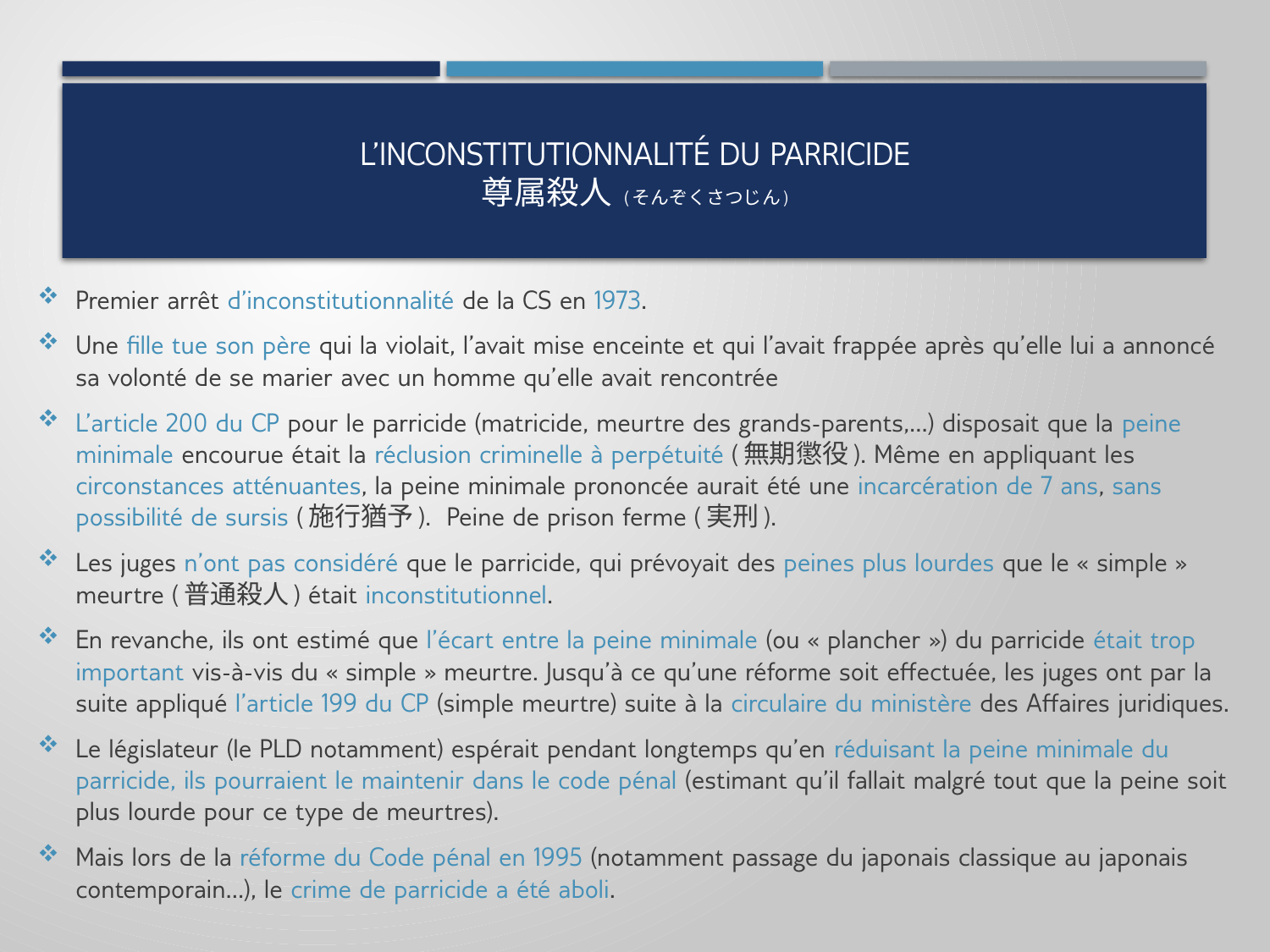

# L’inconstitutionnalité du parricide 尊属殺人 (そんぞくさつじん)
Premier arrêt d’inconstitutionnalité de la CS en 1973.
Une fille tue son père qui la violait, l’avait mise enceinte et qui l’avait frappée après qu’elle lui a annoncé sa volonté de se marier avec un homme qu’elle avait rencontrée
L’article 200 du CP pour le parricide (matricide, meurtre des grands-parents,…) disposait que la peine minimale encourue était la réclusion criminelle à perpétuité (無期懲役). Même en appliquant les circonstances atténuantes, la peine minimale prononcée aurait été une incarcération de 7 ans, sans possibilité de sursis (施行猶予).  Peine de prison ferme (実刑).
Les juges n’ont pas considéré que le parricide, qui prévoyait des peines plus lourdes que le « simple » meurtre (普通殺人) était inconstitutionnel.
En revanche, ils ont estimé que l’écart entre la peine minimale (ou « plancher ») du parricide était trop important vis-à-vis du « simple » meurtre. Jusqu’à ce qu’une réforme soit effectuée, les juges ont par la suite appliqué l’article 199 du CP (simple meurtre) suite à la circulaire du ministère des Affaires juridiques.
Le législateur (le PLD notamment) espérait pendant longtemps qu’en réduisant la peine minimale du parricide, ils pourraient le maintenir dans le code pénal (estimant qu’il fallait malgré tout que la peine soit plus lourde pour ce type de meurtres).
Mais lors de la réforme du Code pénal en 1995 (notamment passage du japonais classique au japonais contemporain…), le crime de parricide a été aboli.